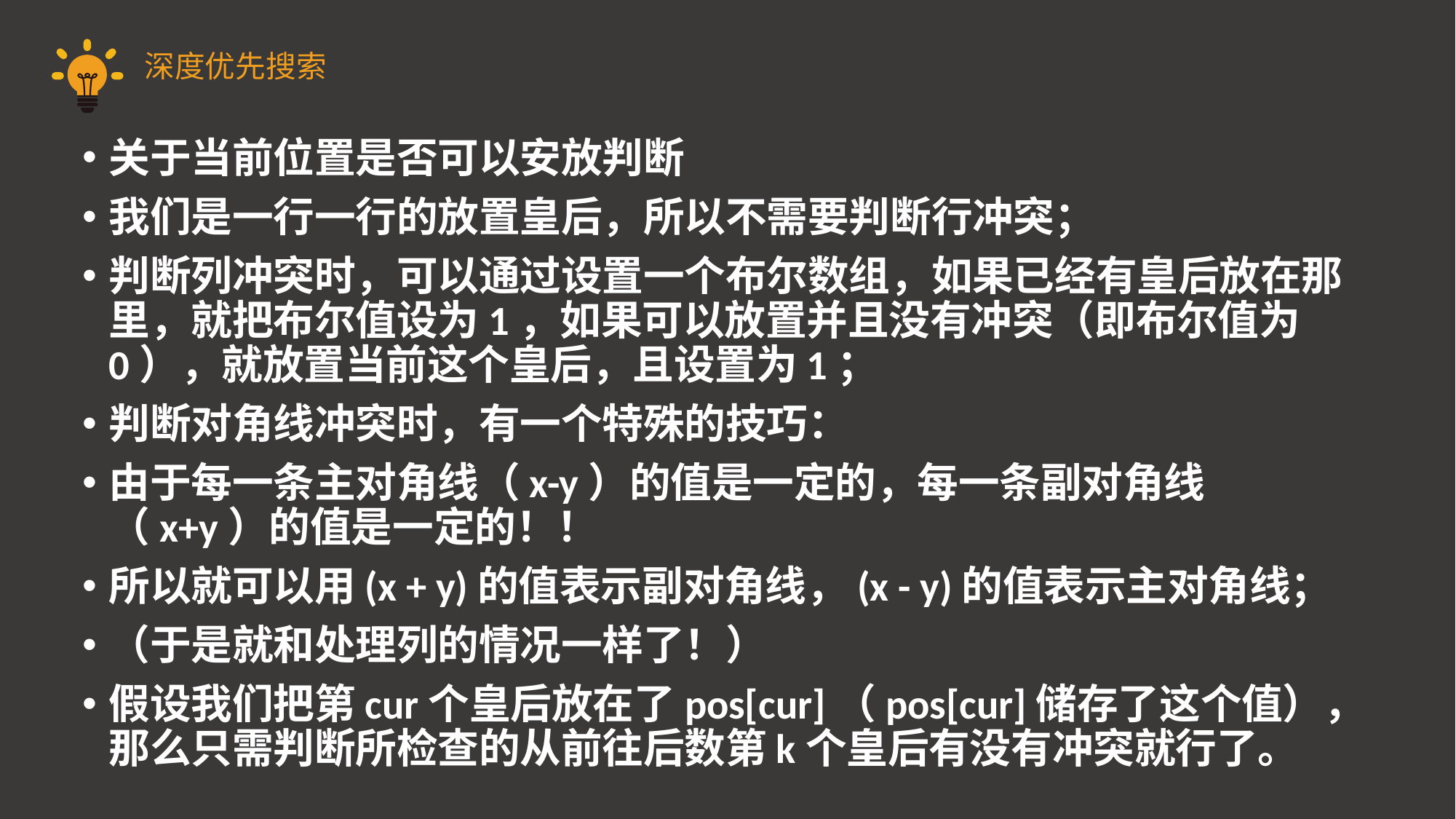

深度优先搜索
关于当前位置是否可以安放判断
我们是一行一行的放置皇后，所以不需要判断行冲突；
判断列冲突时，可以通过设置一个布尔数组，如果已经有皇后放在那里，就把布尔值设为1，如果可以放置并且没有冲突（即布尔值为0），就放置当前这个皇后，且设置为1；
判断对角线冲突时，有一个特殊的技巧：
由于每一条主对角线（x-y）的值是一定的，每一条副对角线（x+y）的值是一定的！！
所以就可以用(x + y)的值表示副对角线，(x - y)的值表示主对角线；
（于是就和处理列的情况一样了！）
假设我们把第cur个皇后放在了pos[cur]（pos[cur]储存了这个值），那么只需判断所检查的从前往后数第k个皇后有没有冲突就行了。